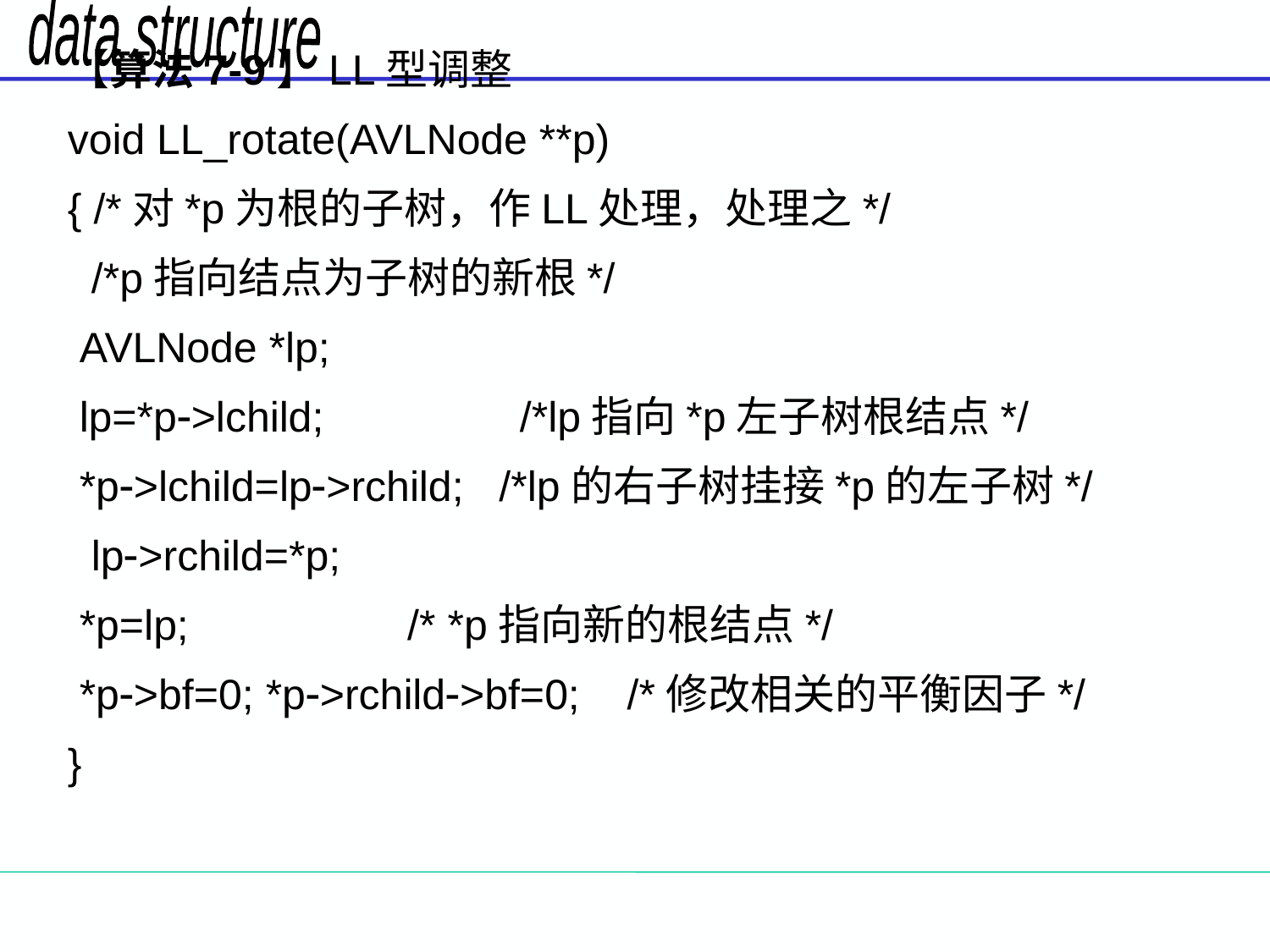

【算法7-9】LL型调整
void LL_rotate(AVLNode **p)
{ /*对*p为根的子树，作LL处理，处理之*/
  /*p指向结点为子树的新根*/
 AVLNode *lp;
 lp=*p−>lchild;        	  /*lp指向*p左子树根结点*/
 *p−>lchild=lp−>rchild;   /*lp的右子树挂接*p的左子树*/
  lp−>rchild=*p;
 *p=lp;   	              /* *p指向新的根结点*/
 *p−>bf=0; *p−>rchild−>bf=0;    /*修改相关的平衡因子*/
}